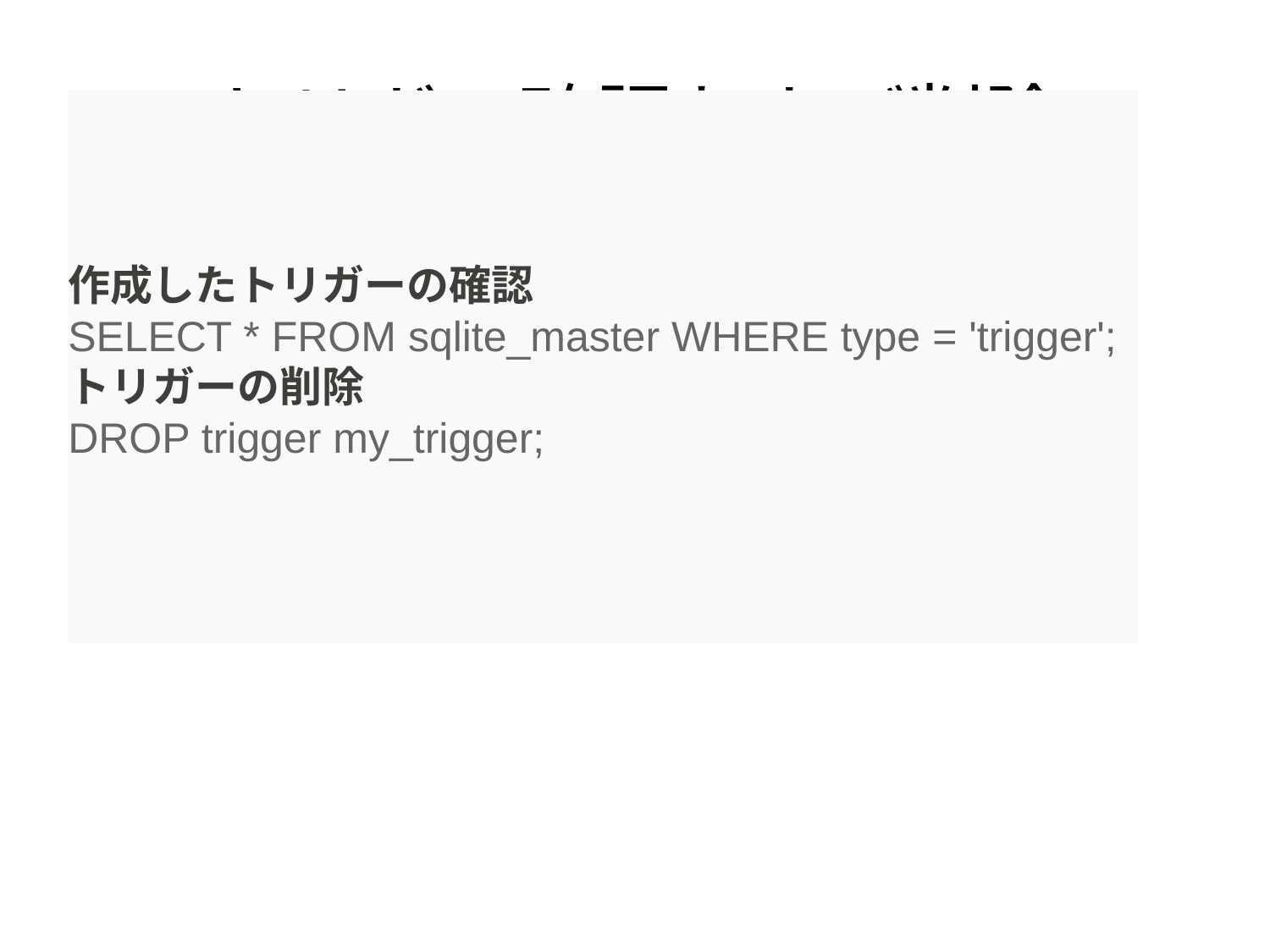

# トリガー確認および削除
作成したトリガーの確認
SELECT * FROM sqlite_master WHERE type = 'trigger';
トリガーの削除
DROP trigger my_trigger;